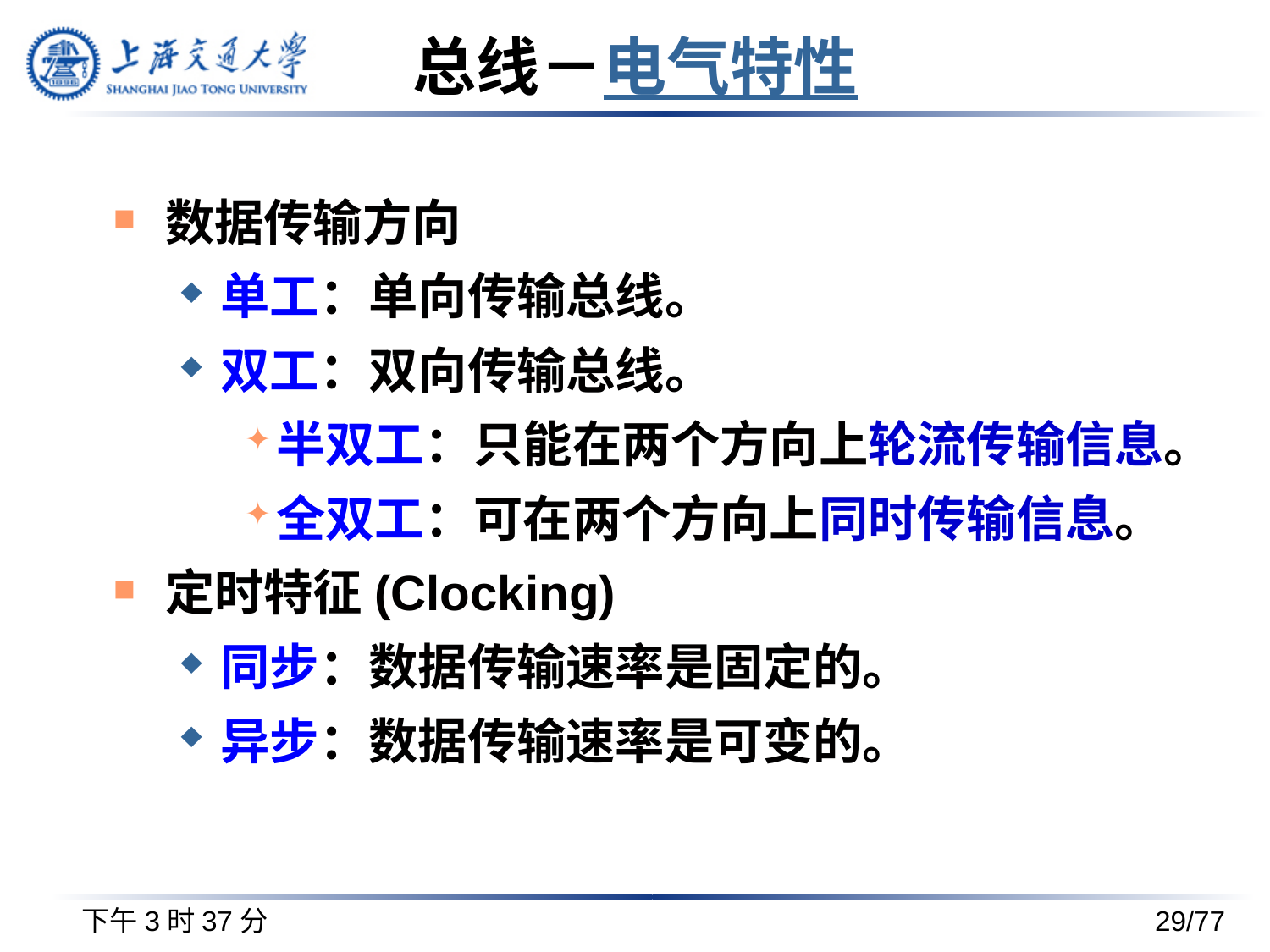

总线－电气特性
数据传输方向
单工：单向传输总线。
双工：双向传输总线。
半双工：只能在两个方向上轮流传输信息。
全双工：可在两个方向上同时传输信息。
定时特征(Clocking)
同步：数据传输速率是固定的。
异步：数据传输速率是可变的。
下午3时37分
29/77